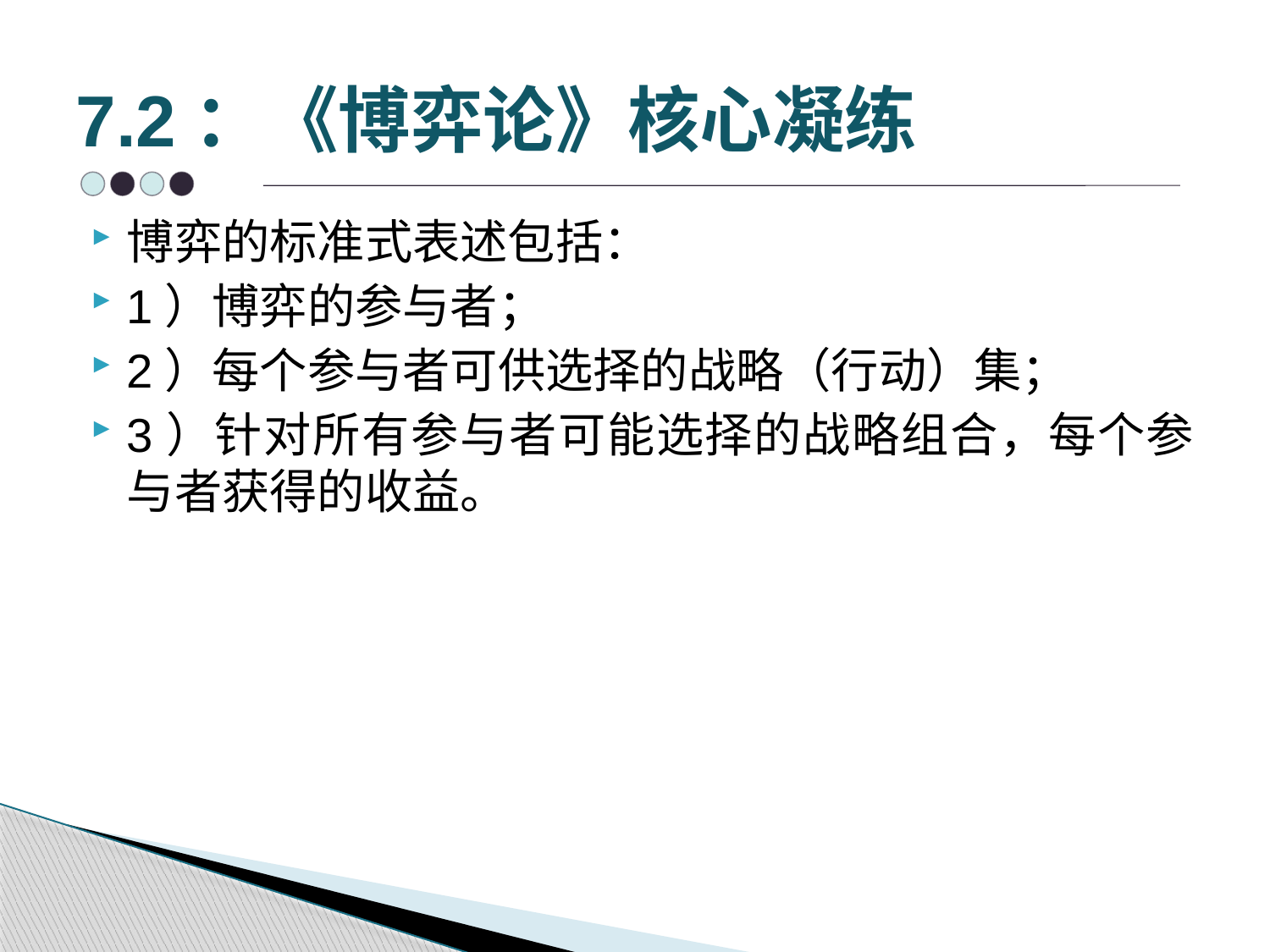

# 7.2：《博弈论》核心凝练

博弈的标准式表述包括：
1）博弈的参与者；
2）每个参与者可供选择的战略（行动）集；
3）针对所有参与者可能选择的战略组合，每个参与者获得的收益。